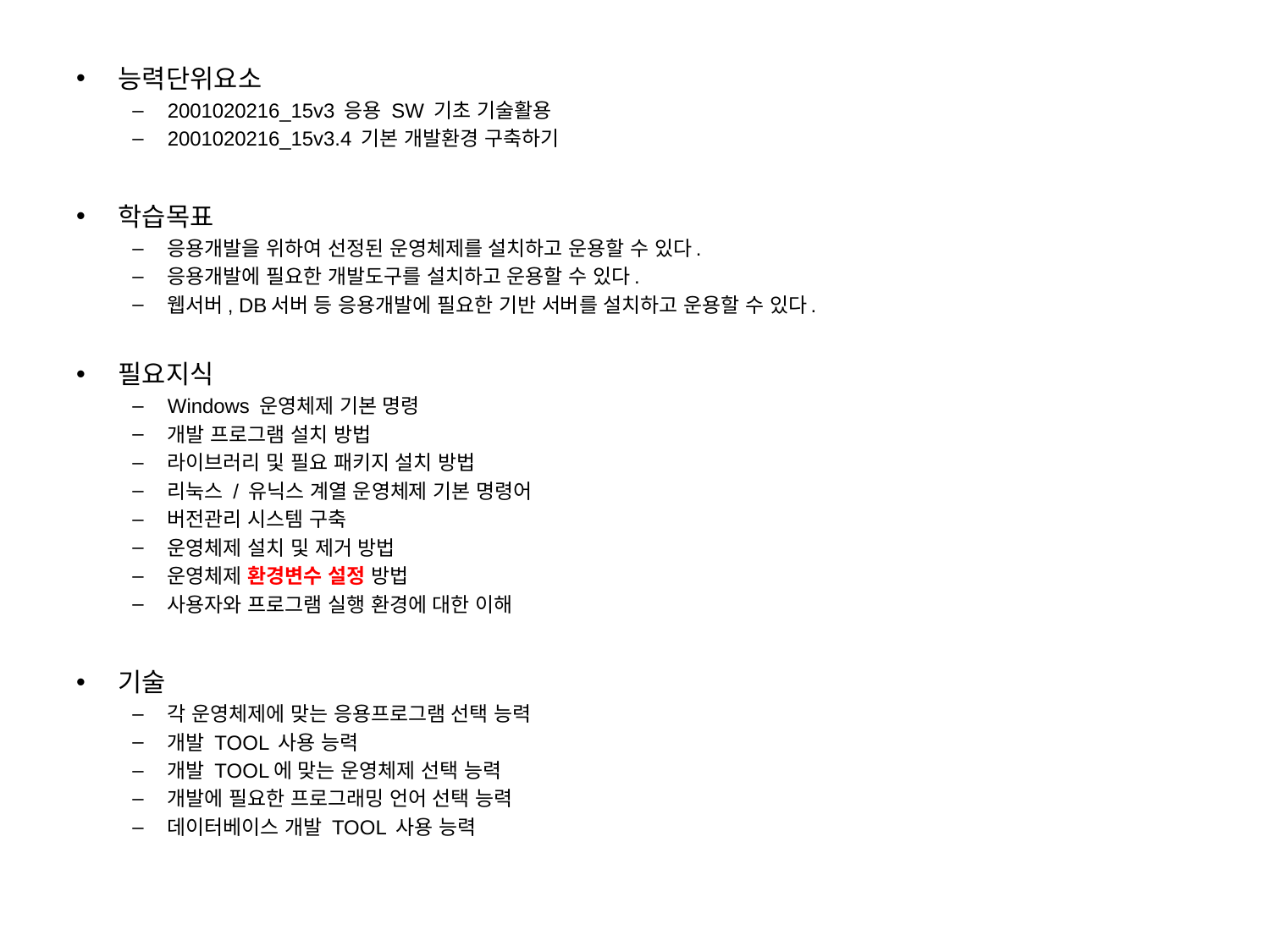

능력단위요소
2001020216_15v3 응용 SW 기초 기술활용
2001020216_15v3.4 기본 개발환경 구축하기

학습목표
응용개발을 위하여 선정된 운영체제를 설치하고 운용할 수 있다.
응용개발에 필요한 개발도구를 설치하고 운용할 수 있다.
웹서버, DB서버 등 응용개발에 필요한 기반 서버를 설치하고 운용할 수 있다.

필요지식
Windows 운영체제 기본 명령
개발 프로그램 설치 방법
라이브러리 및 필요 패키지 설치 방법
리눅스 / 유닉스 계열 운영체제 기본 명령어
버전관리 시스템 구축
운영체제 설치 및 제거 방법
운영체제 환경변수 설정 방법
사용자와 프로그램 실행 환경에 대한 이해

기술
각 운영체제에 맞는 응용프로그램 선택 능력
개발 TOOL 사용 능력
개발 TOOL에 맞는 운영체제 선택 능력
개발에 필요한 프로그래밍 언어 선택 능력
데이터베이스 개발 TOOL 사용 능력